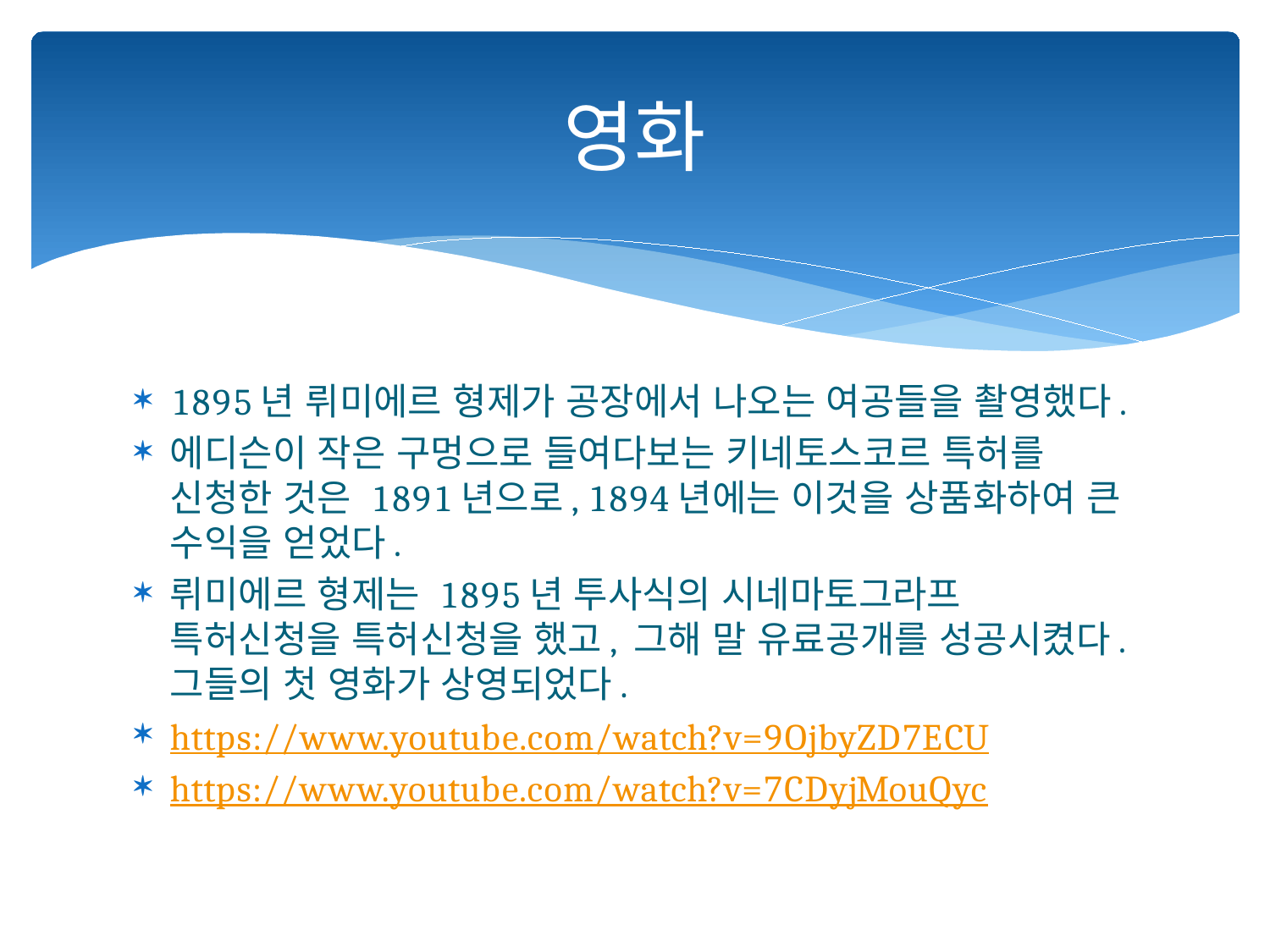

# 영화
1895년 뤼미에르 형제가 공장에서 나오는 여공들을 촬영했다.
에디슨이 작은 구멍으로 들여다보는 키네토스코르 특허를 신청한 것은 1891년으로, 1894년에는 이것을 상품화하여 큰 수익을 얻었다.
뤼미에르 형제는 1895년 투사식의 시네마토그라프 특허신청을 특허신청을 했고, 그해 말 유료공개를 성공시켰다. 그들의 첫 영화가 상영되었다.
https://www.youtube.com/watch?v=9OjbyZD7ECU
https://www.youtube.com/watch?v=7CDyjMouQyc